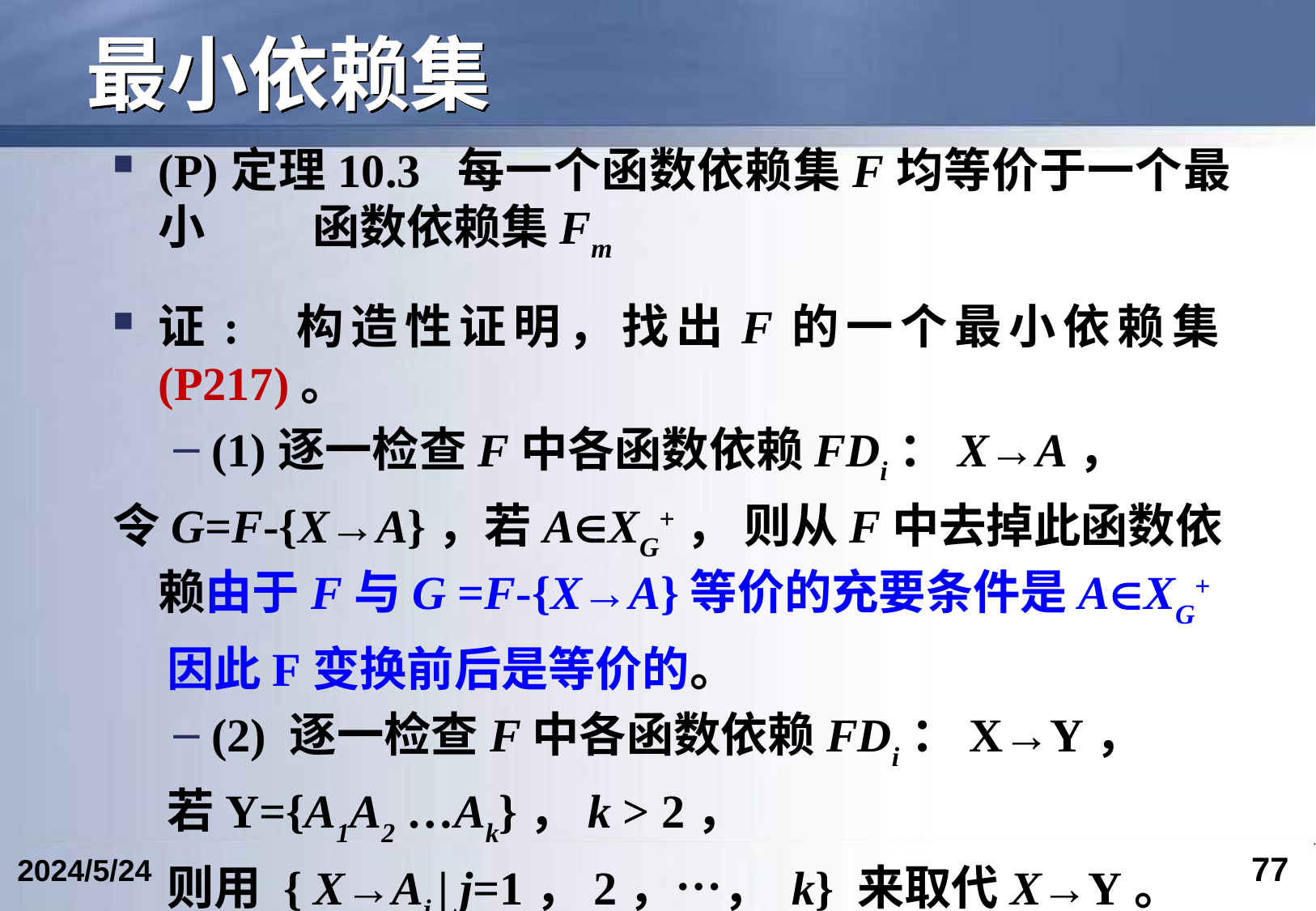

# 最小依赖集
(P)定理10.3  每一个函数依赖集F均等价于一个最小          函数依赖集Fm
证:  构造性证明，找出F的一个最小依赖集(P217)。
(1)逐一检查F中各函数依赖FDi：X→A，
令G=F-{X→A}，若A∈XG+， 则从F中去掉此函数依赖由于F与G =F-{X→A}等价的充要条件是A∈XG+
    因此F变换前后是等价的。
(2) 逐一检查F中各函数依赖FDi：X→Y，
    若Y={A1A2 …Ak}，k > 2，
    则用 { X→Aj | j=1，2，…， k} 来取代X→Y。
77
2024/5/24